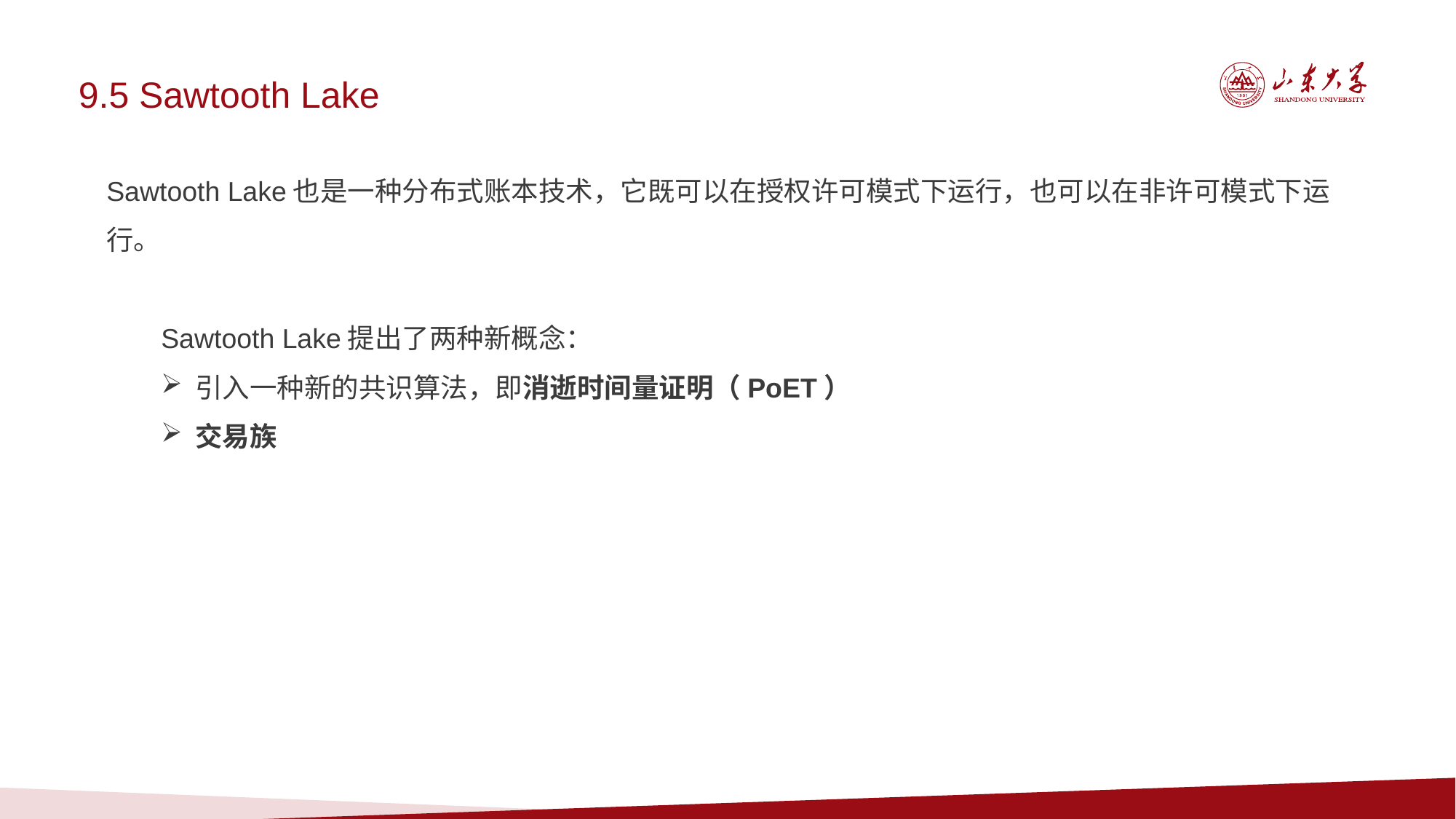

9.5 Sawtooth Lake
Sawtooth Lake也是一种分布式账本技术，它既可以在授权许可模式下运行，也可以在非许可模式下运行。

Sawtooth Lake提出了两种新概念：
引入一种新的共识算法，即消逝时间量证明（PoET）
交易族